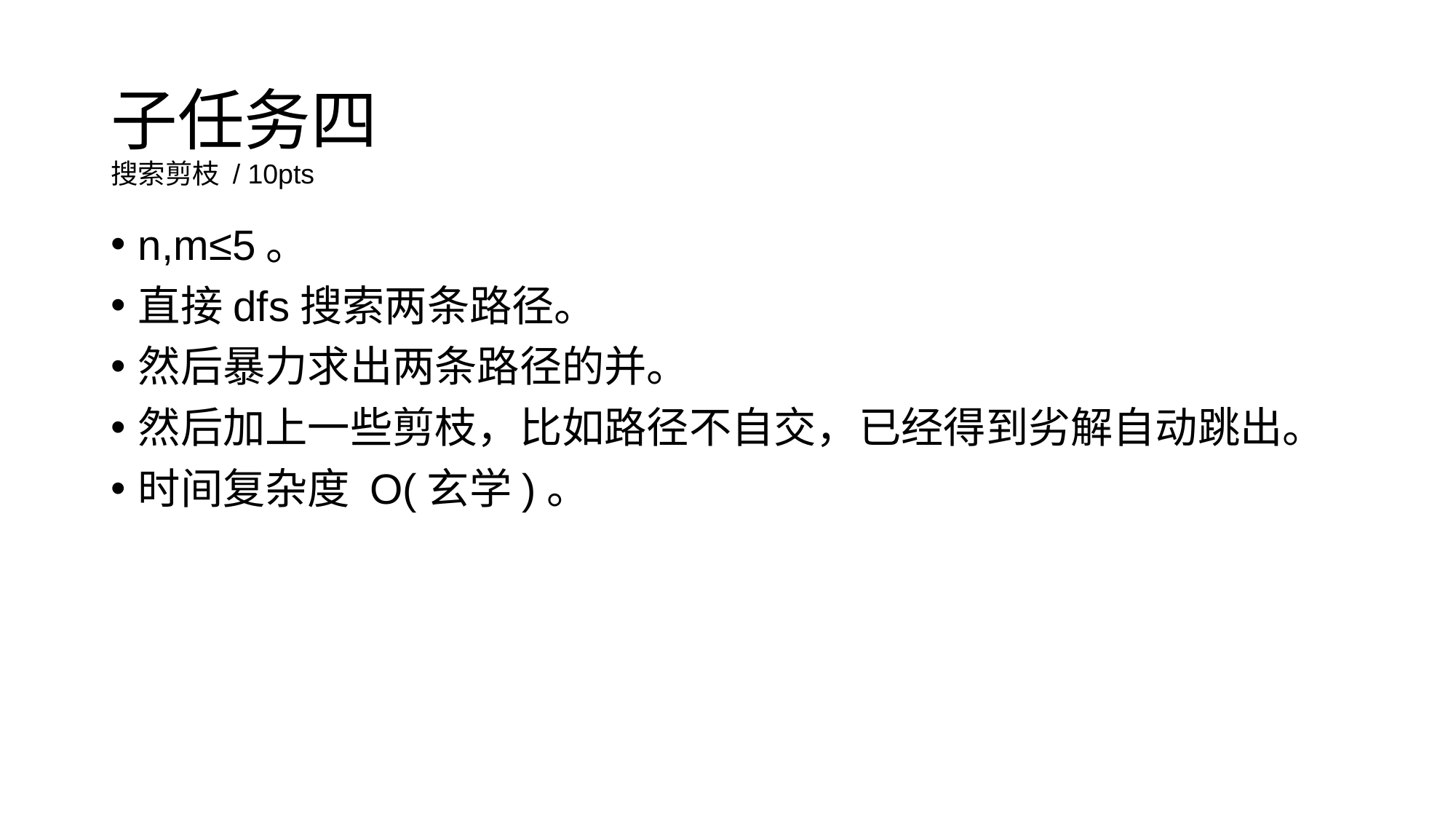

# 子任务四
搜索剪枝 / 10pts
n,m≤5。
直接dfs搜索两条路径。
然后暴力求出两条路径的并。
然后加上一些剪枝，比如路径不自交，已经得到劣解自动跳出。
时间复杂度 O(玄学)。